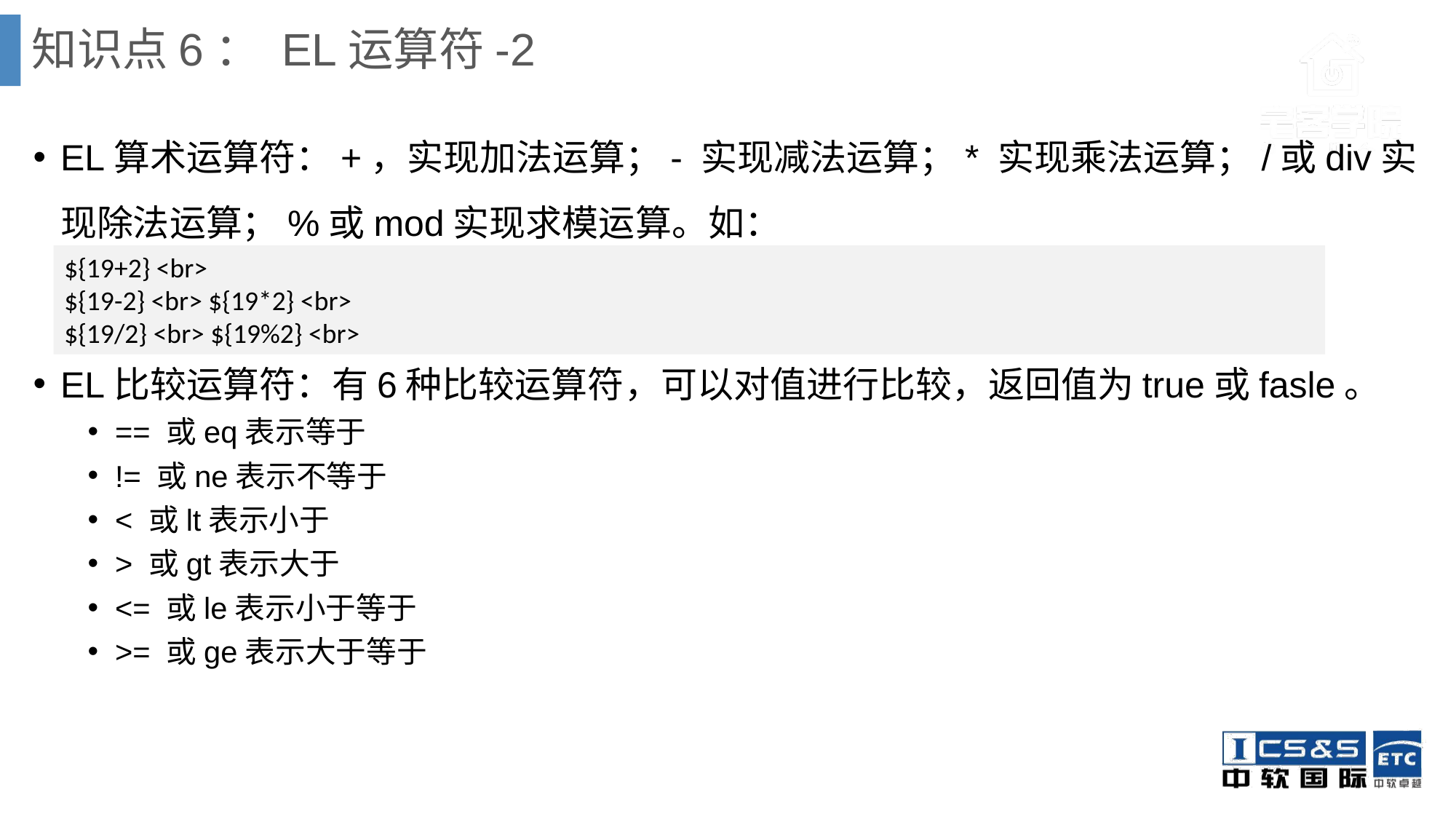

# 知识点6： EL运算符-2
EL算术运算符：+，实现加法运算；- 实现减法运算；* 实现乘法运算；/或div实现除法运算；%或mod实现求模运算。如：

EL比较运算符：有6种比较运算符，可以对值进行比较，返回值为true或fasle。
== 或eq表示等于
!= 或ne表示不等于
< 或lt表示小于
> 或gt表示大于
<= 或le表示小于等于
>= 或ge表示大于等于

${19+2} <br>
${19-2} <br> ${19*2} <br>
${19/2} <br> ${19%2} <br>